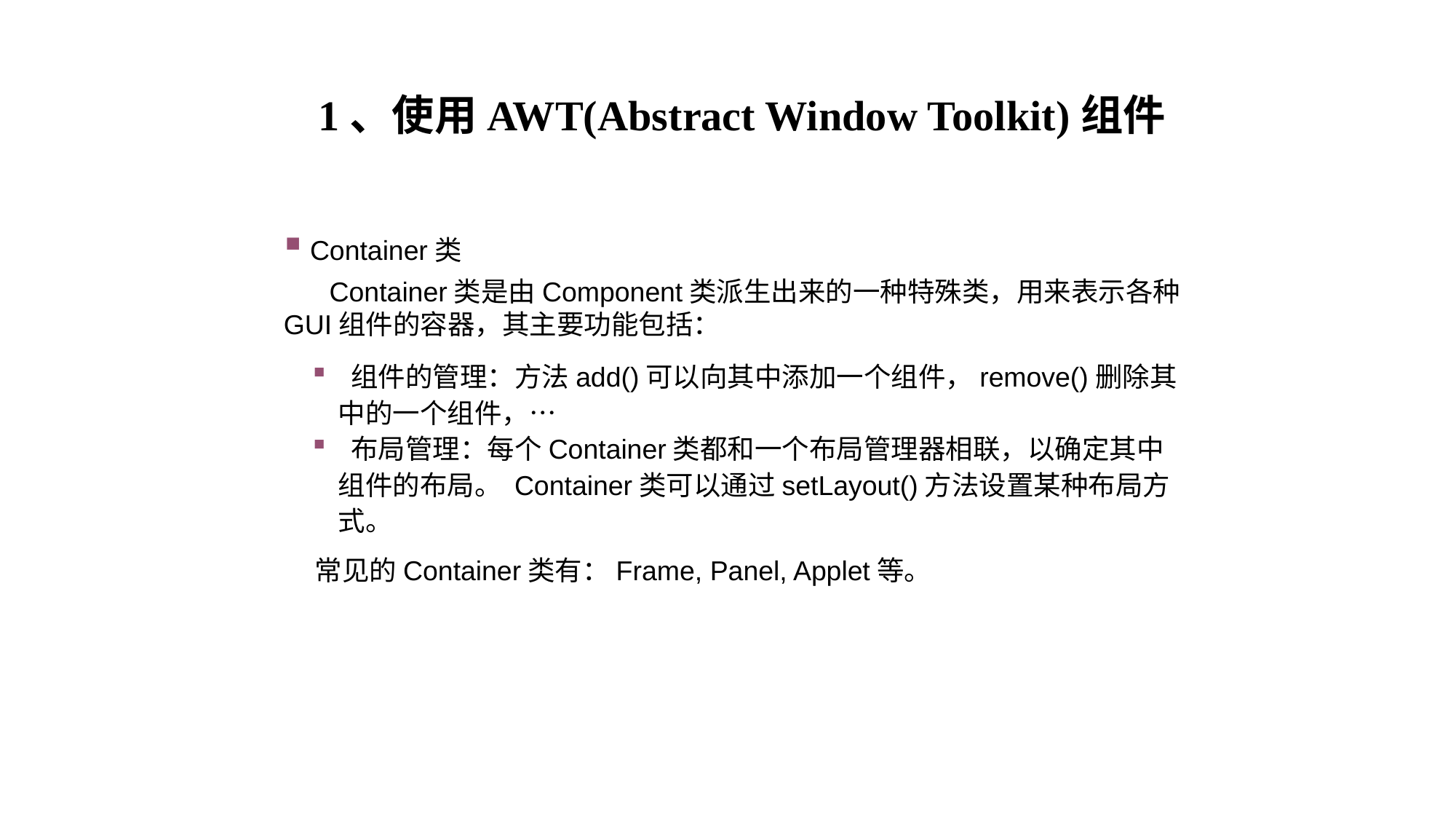

1、使用AWT(Abstract Window Toolkit)组件
 Container类

      Container类是由Component类派生出来的一种特殊类，用来表示各种GUI组件的容器，其主要功能包括：

 组件的管理：方法add()可以向其中添加一个组件，remove()删除其中的一个组件，…
 布局管理：每个Container类都和一个布局管理器相联，以确定其中组件的布局。 Container类可以通过setLayout()方法设置某种布局方式。

    常见的Container类有：Frame, Panel, Applet等。